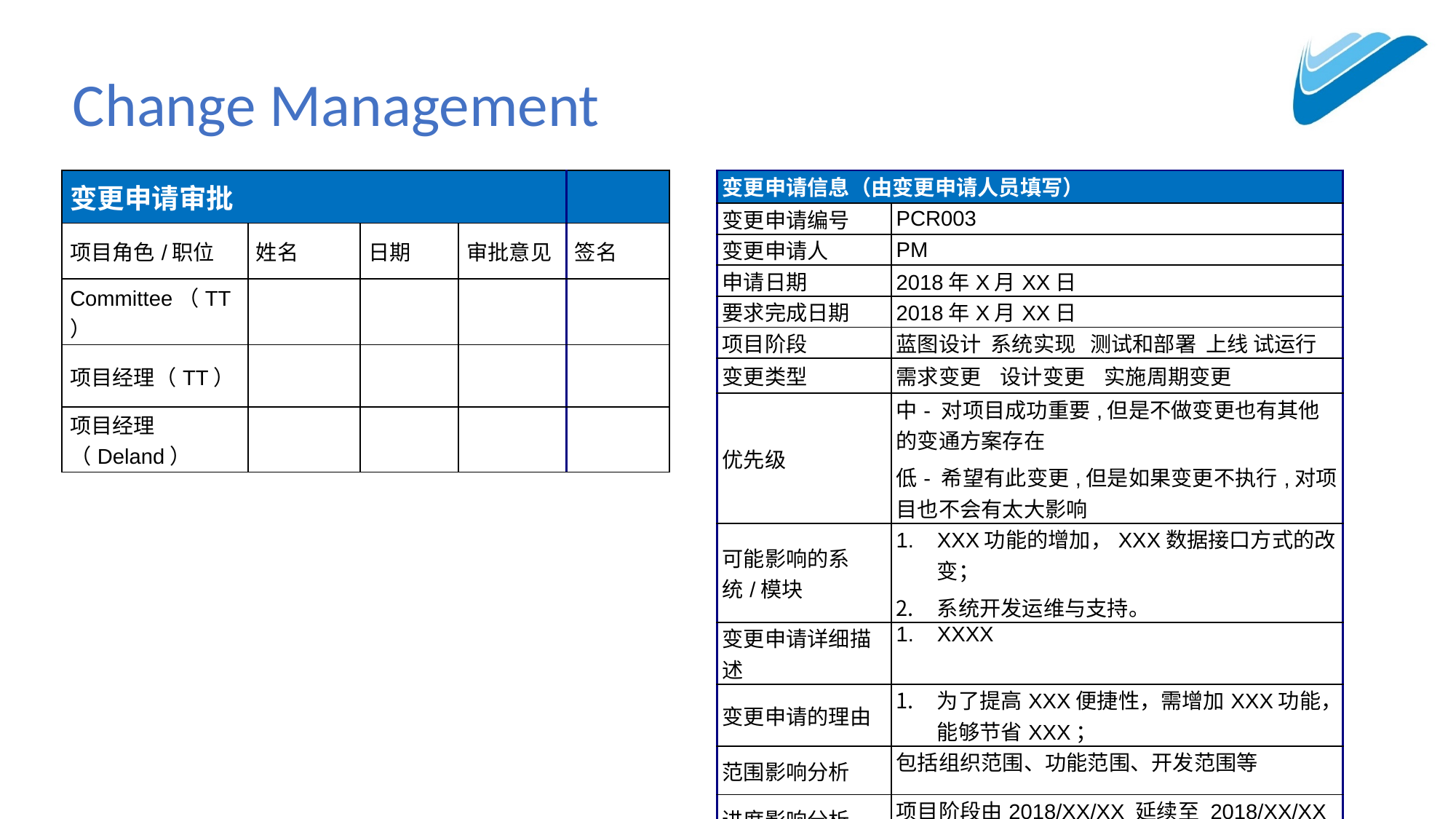

# Change Management
| 变更申请审批 |  |  |  |  |
| --- | --- | --- | --- | --- |
| 项目角色/职位 | 姓名 | 日期 | 审批意见 | 签名 |
| Committee（TT） |  |  |  |  |
| 项目经理（TT） |  |  |  |  |
| 项目经理（Deland） |  |  |  |  |
| 变更申请信息（由变更申请人员填写） |  |
| --- | --- |
| 变更申请编号 | PCR003 |
| 变更申请人 | PM |
| 申请日期 | 2018年X月XX日 |
| 要求完成日期 | 2018年X月XX日 |
| 项目阶段 | 蓝图设计 系统实现 测试和部署 上线 试运行 |
| 变更类型 | 需求变更 设计变更 实施周期变更 |
| 优先级 | 中- 对项目成功重要,但是不做变更也有其他的变通方案存在 低- 希望有此变更,但是如果变更不执行,对项目也不会有太大影响 |
| 可能影响的系统/模块 | XXX功能的增加，XXX数据接口方式的改变； 系统开发运维与支持。 |
| 变更申请详细描述 | XXXX |
| 变更申请的理由 | 为了提高XXX便捷性，需增加XXX功能，能够节省XXX； |
| 范围影响分析 | 包括组织范围、功能范围、开发范围等 |
| 进度影响分析 | 项目阶段由2018/XX/XX 延续至 2018/XX/XX |
| 预算影响分析 | 以双方公司商务协商为准 |